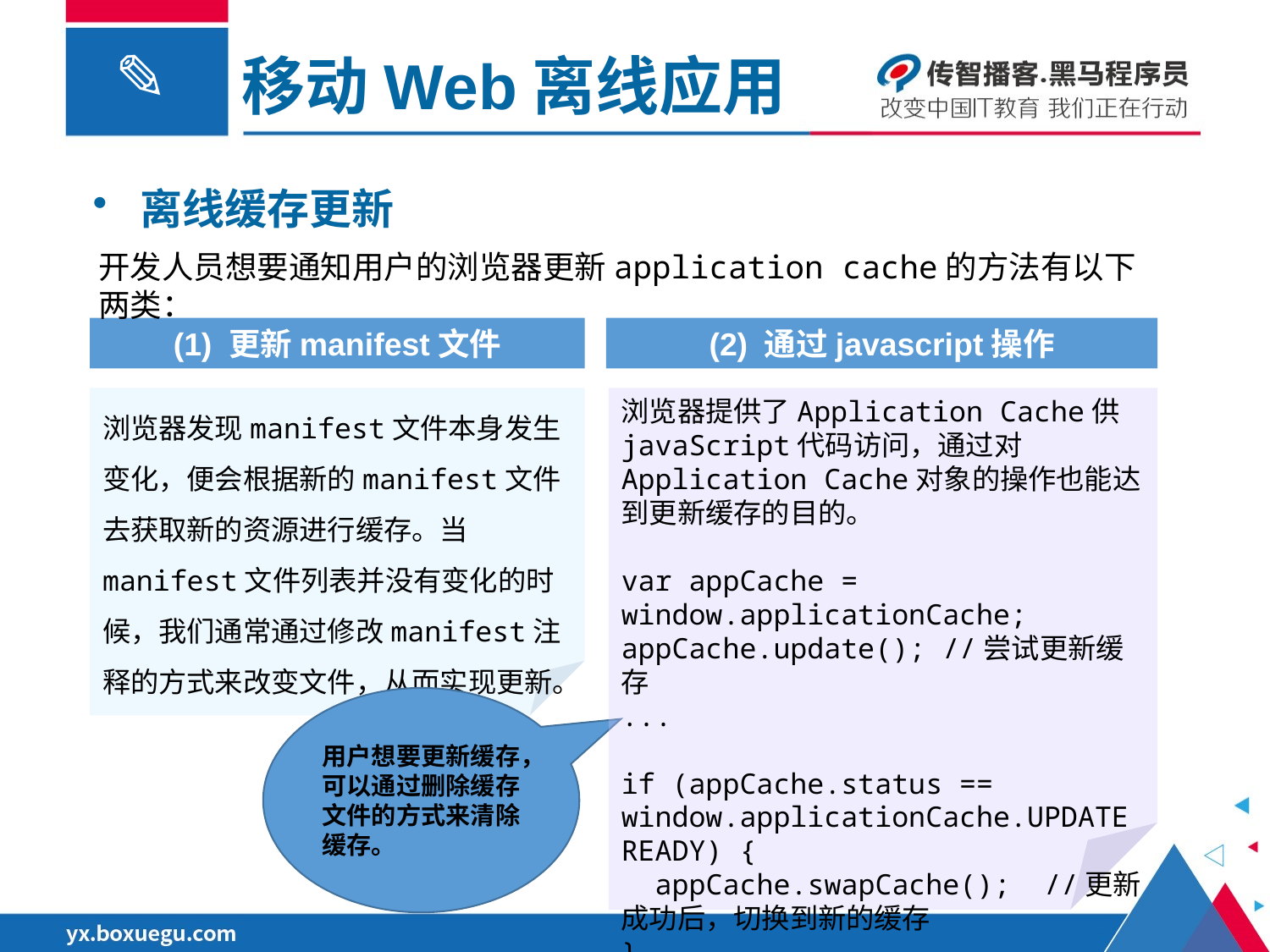

移动Web离线应用
离线缓存更新
开发人员想要通知用户的浏览器更新application cache的方法有以下两类：
(1) 更新manifest文件
(2) 通过javascript操作
浏览器发现manifest文件本身发生变化，便会根据新的manifest文件去获取新的资源进行缓存。当manifest文件列表并没有变化的时候，我们通常通过修改manifest注释的方式来改变文件，从而实现更新。

浏览器提供了Application Cache供javaScript代码访问，通过对Application Cache对象的操作也能达到更新缓存的目的。

var appCache = window.applicationCache;
appCache.update(); //尝试更新缓存
...

if (appCache.status == window.applicationCache.UPDATEREADY) {
  appCache.swapCache();  //更新成功后，切换到新的缓存
}

用户想要更新缓存，可以通过删除缓存文件的方式来清除缓存。